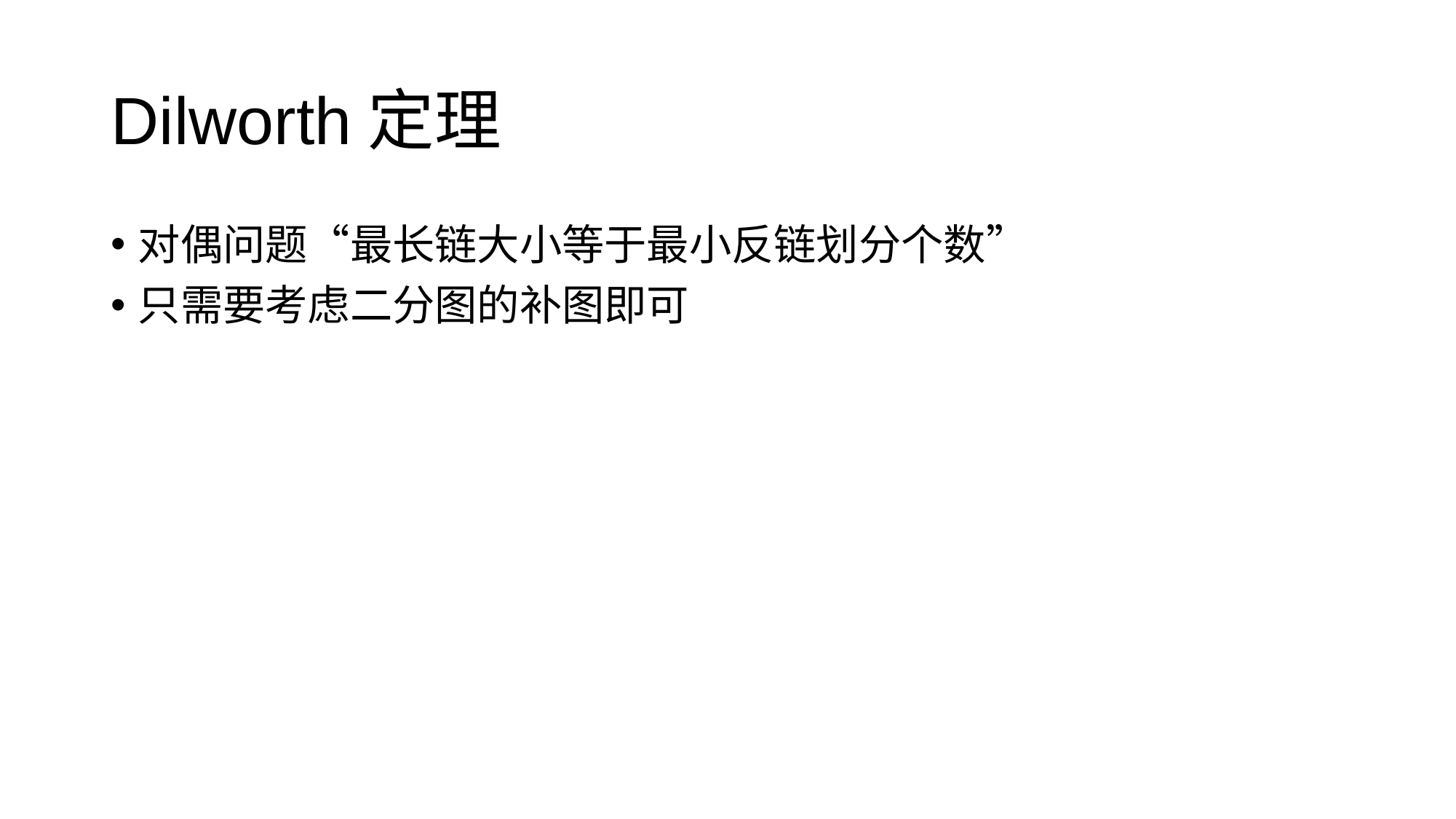

# Dilworth定理
对偶问题“最长链大小等于最小反链划分个数”
只需要考虑二分图的补图即可